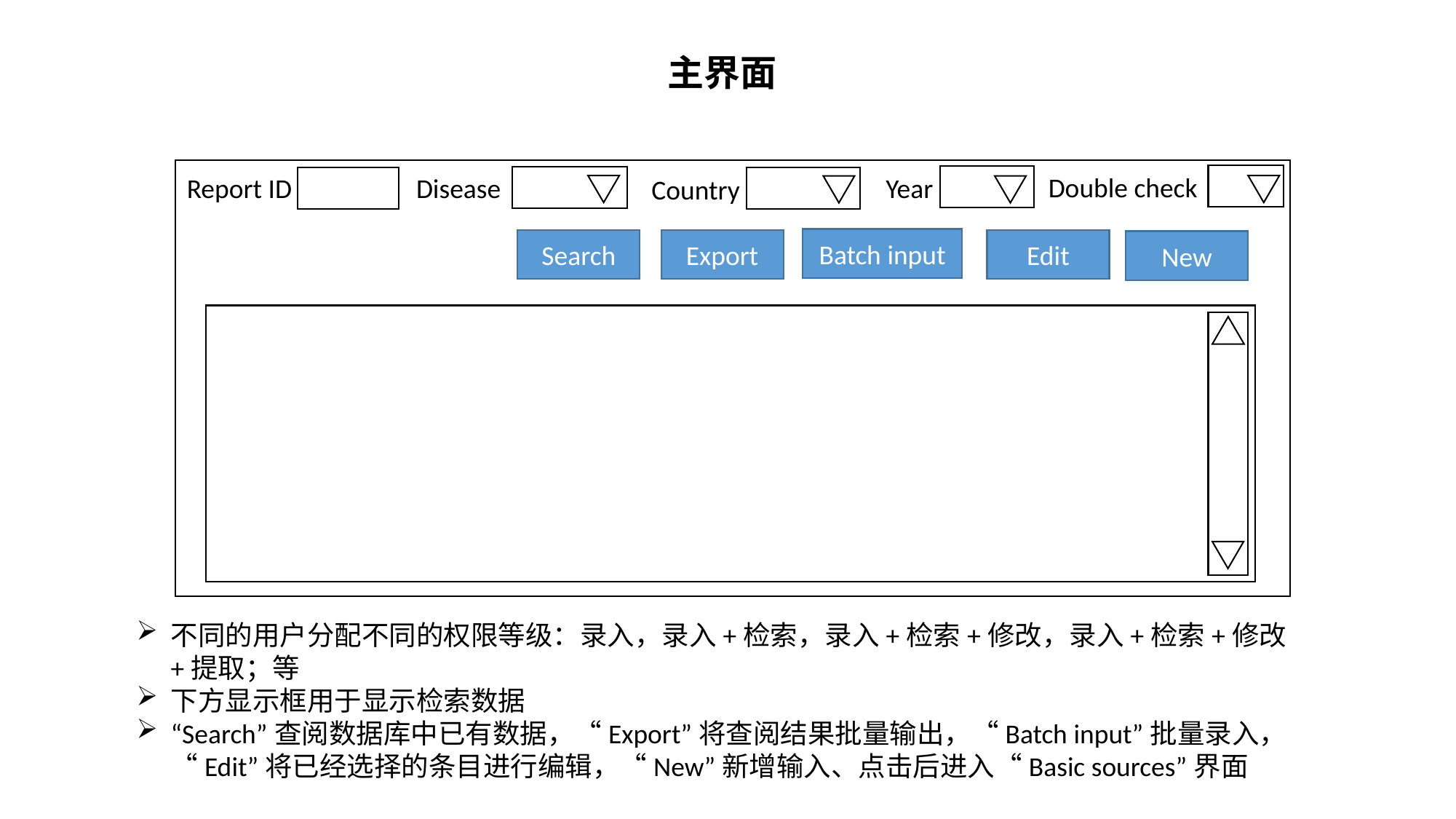

主界面

Double check

Year
Report ID
Disease

Country

Batch input
Search
Export
Edit
New

不同的用户分配不同的权限等级：录入，录入+检索，录入+检索+修改，录入+检索+修改+提取；等
下方显示框用于显示检索数据
“Search”查阅数据库中已有数据，“Export”将查阅结果批量输出，“Batch input”批量录入，“Edit”将已经选择的条目进行编辑，“New”新增输入、点击后进入“Basic sources”界面